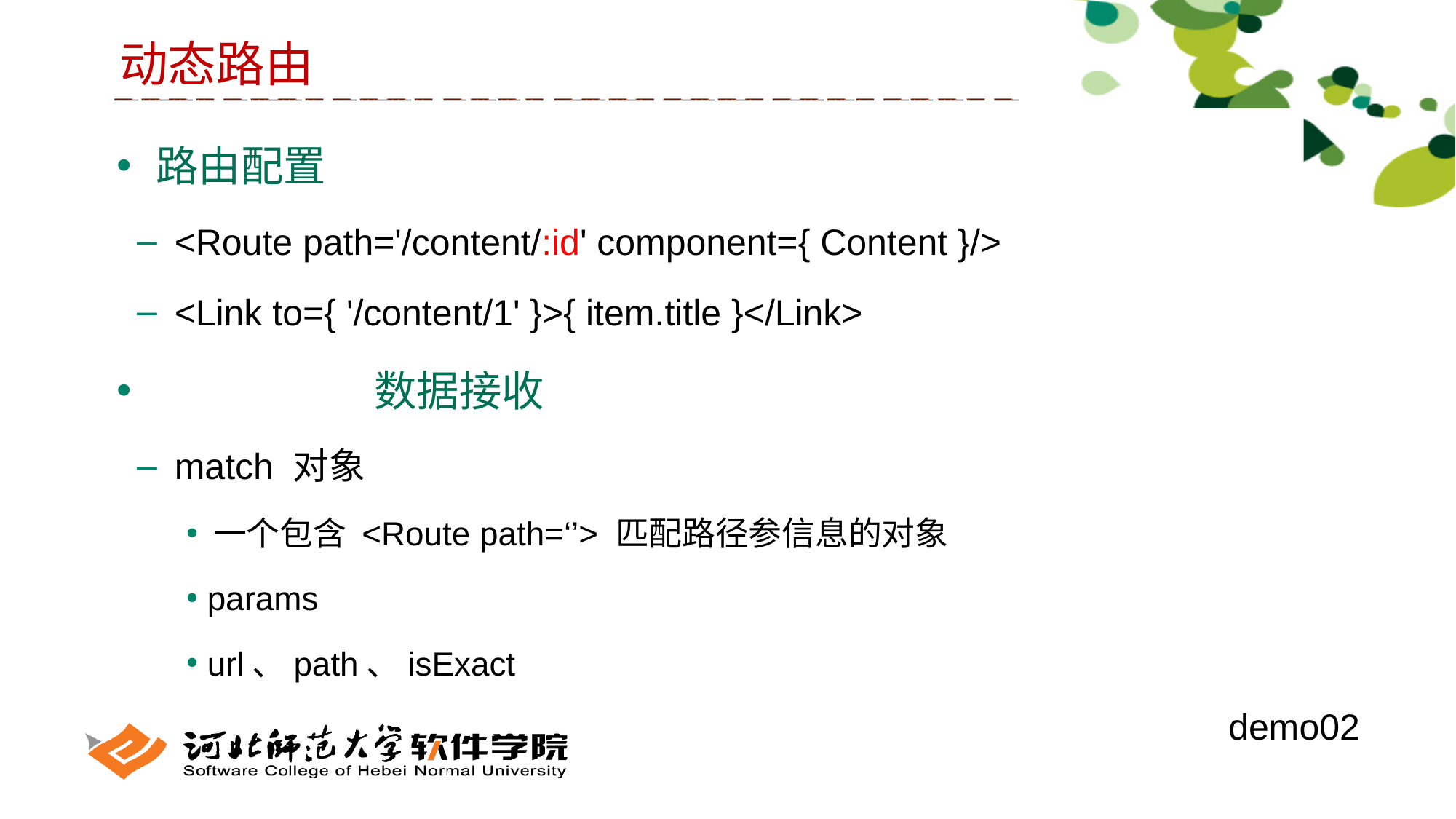

动态路由
 路由配置
 <Route path='/content/:id' component={ Content }/>
 <Link to={ '/content/1' }>{ item.title }</Link>
		 数据接收
 match 对象
 一个包含 <Route path=‘’> 匹配路径参信息的对象
 params
 url、path、isExact
demo02